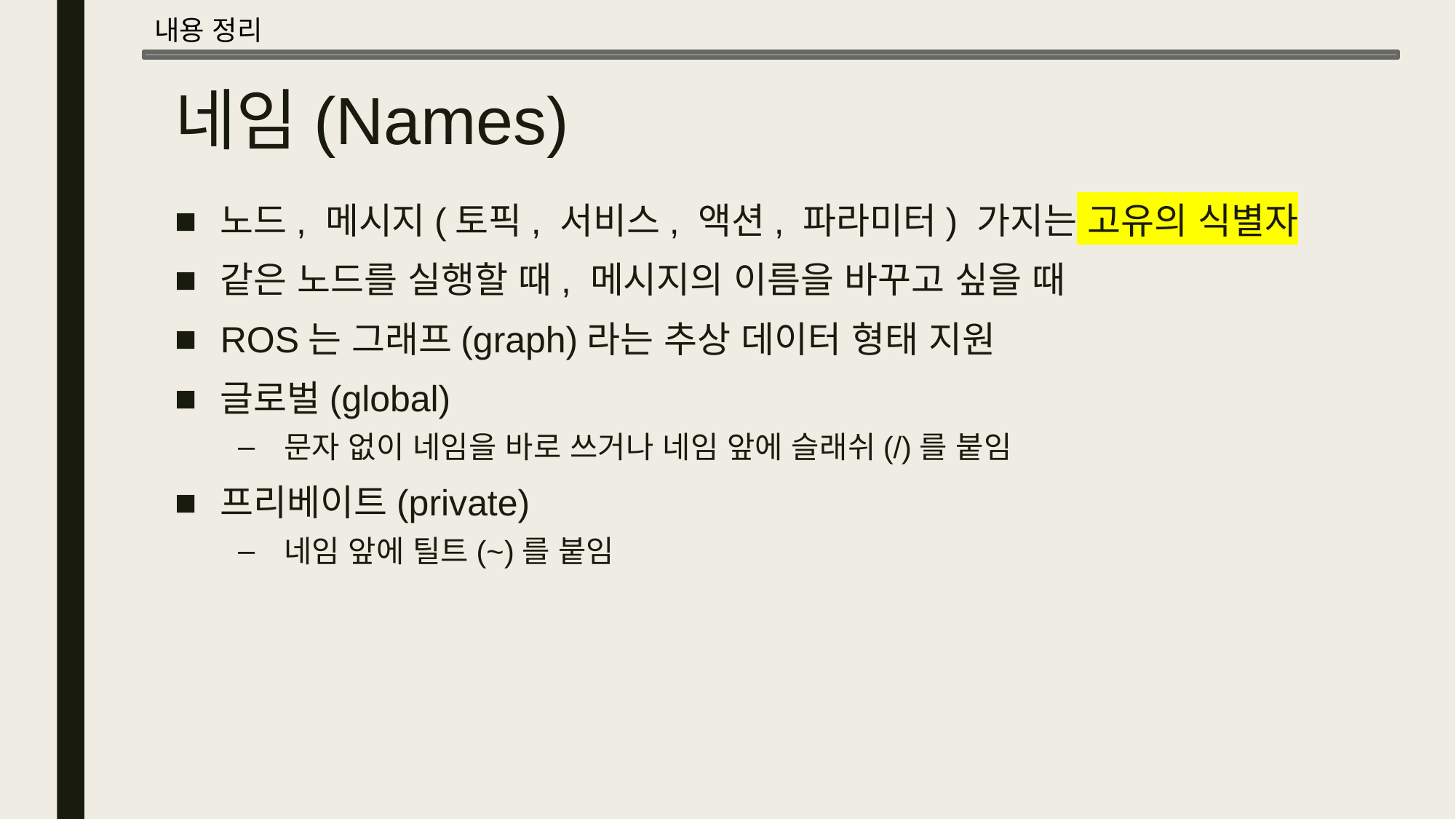

내용 정리

# 네임(Names)
노드, 메시지(토픽, 서비스, 액션, 파라미터) 가지는 고유의 식별자
같은 노드를 실행할 때, 메시지의 이름을 바꾸고 싶을 때
ROS는 그래프(graph)라는 추상 데이터 형태 지원
글로벌(global)
문자 없이 네임을 바로 쓰거나 네임 앞에 슬래쉬(/)를 붙임
프리베이트(private)
네임 앞에 틸트(~)를 붙임